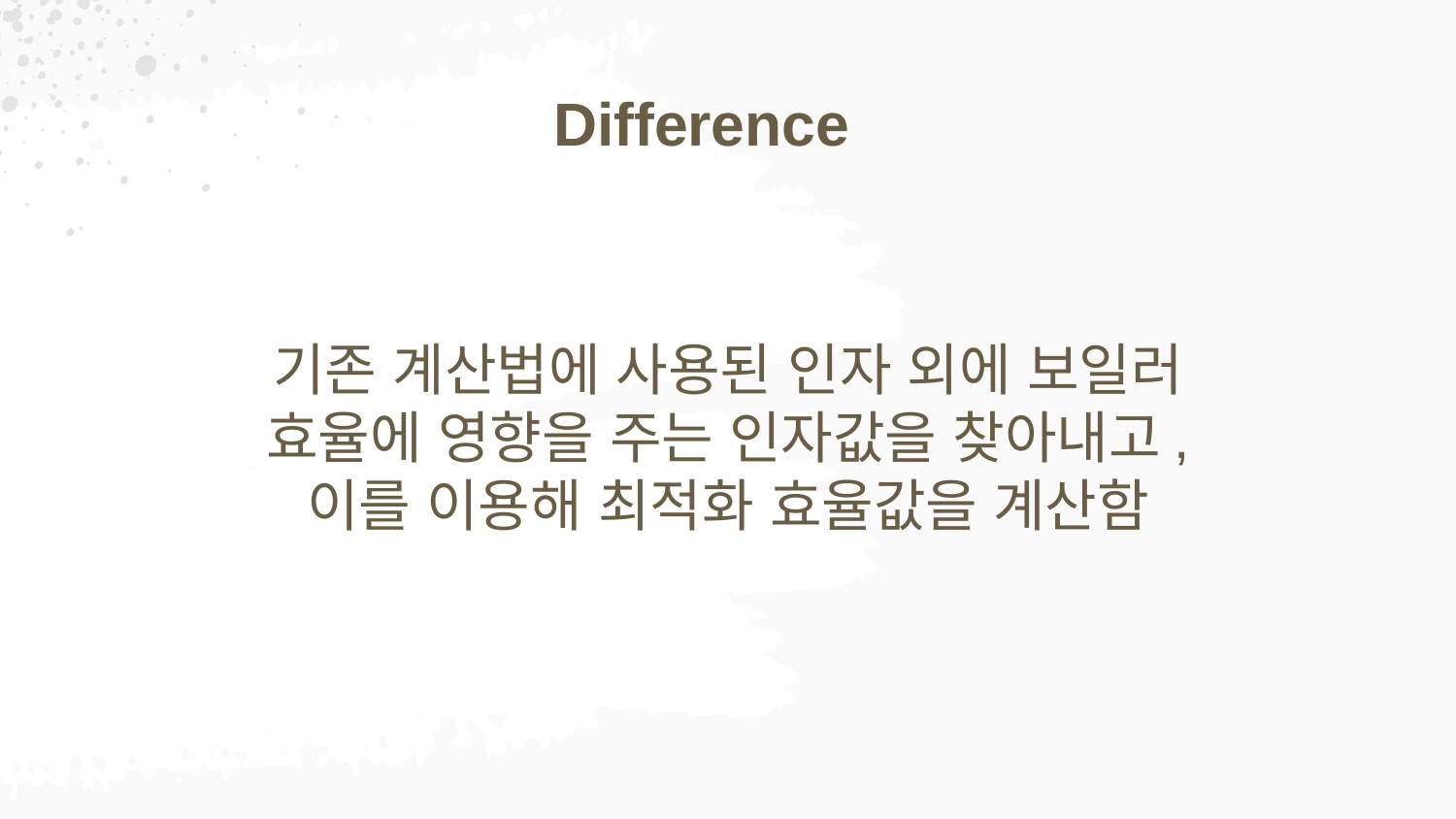

# Difference
기존 계산법에 사용된 인자 외에 보일러 효율에 영향을 주는 인자값을 찾아내고, 이를 이용해 최적화 효율값을 계산함